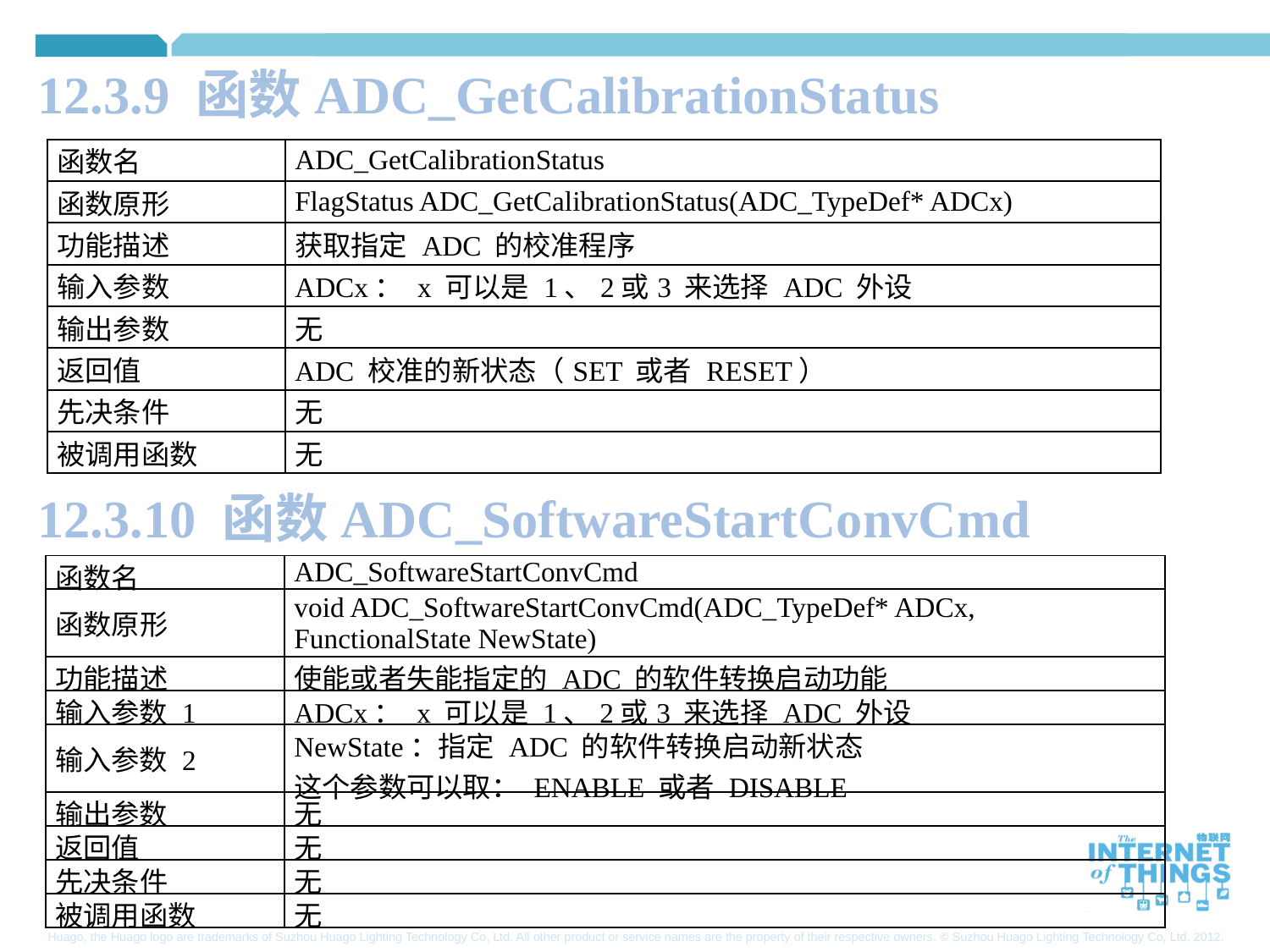

12.3.9 函数ADC_GetCalibrationStatus
| 函数名 | ADC\_GetCalibrationStatus |
| --- | --- |
| 函数原形 | FlagStatus ADC\_GetCalibrationStatus(ADC\_TypeDef\* ADCx) |
| 功能描述 | 获取指定 ADC 的校准程序 |
| 输入参数 | ADCx： x 可以是 1、2或3 来选择 ADC 外设 |
| 输出参数 | 无 |
| 返回值 | ADC 校准的新状态（SET 或者 RESET） |
| 先决条件 | 无 |
| 被调用函数 | 无 |
12.3.10 函数ADC_SoftwareStartConvCmd
| 函数名 | ADC\_SoftwareStartConvCmd |
| --- | --- |
| 函数原形 | void ADC\_SoftwareStartConvCmd(ADC\_TypeDef\* ADCx, FunctionalState NewState) |
| 功能描述 | 使能或者失能指定的 ADC 的软件转换启动功能 |
| 输入参数 1 | ADCx： x 可以是 1、2或3 来选择 ADC 外设 |
| 输入参数 2 | NewState：指定 ADC 的软件转换启动新状态 这个参数可以取： ENABLE 或者 DISABLE |
| 输出参数 | 无 |
| 返回值 | 无 |
| 先决条件 | 无 |
| 被调用函数 | 无 |